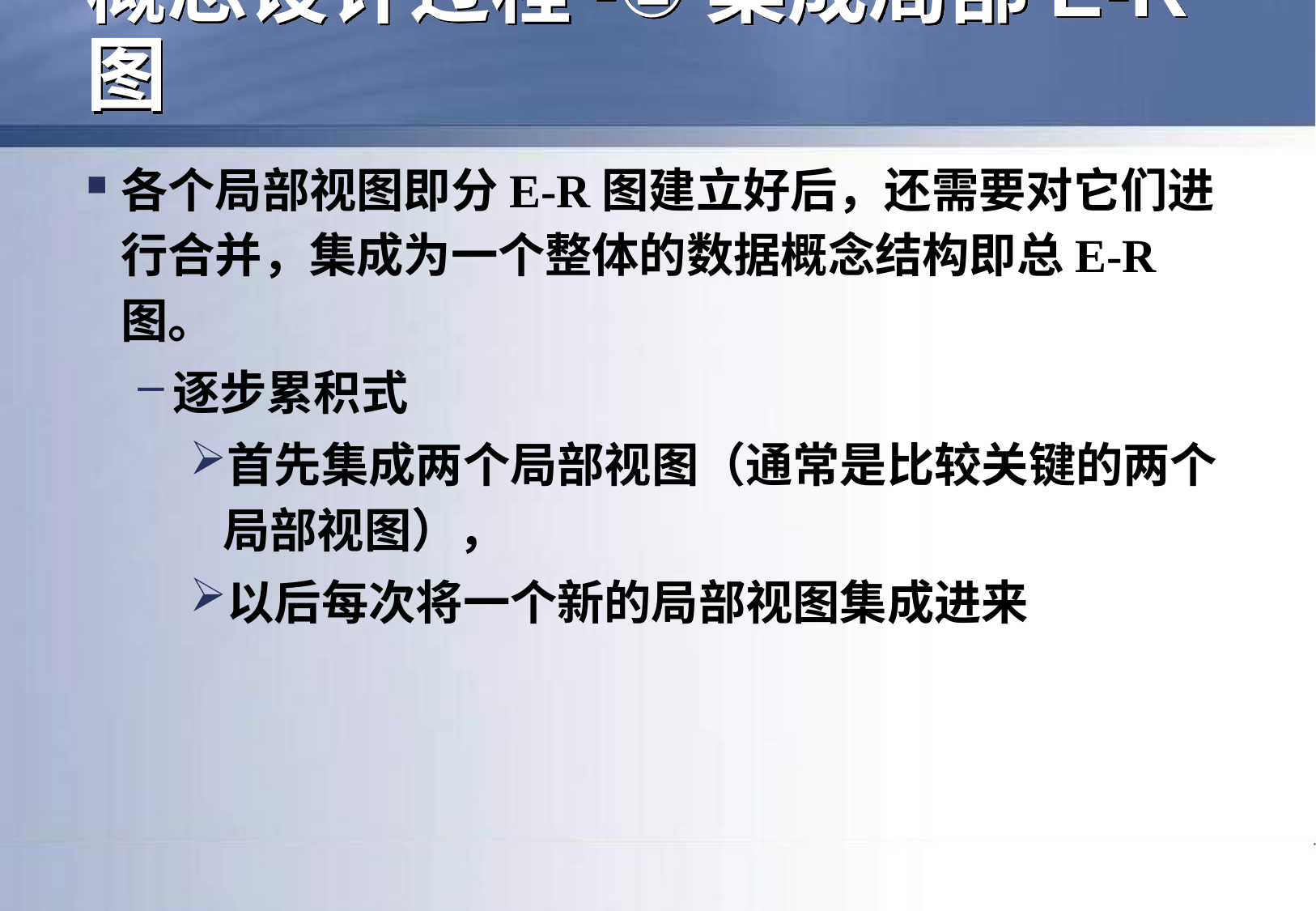

# 概念设计过程-②集成局部E-R图
各个局部视图即分E-R图建立好后，还需要对它们进行合并，集成为一个整体的数据概念结构即总E-R图。
逐步累积式
首先集成两个局部视图（通常是比较关键的两个局部视图），
以后每次将一个新的局部视图集成进来
34